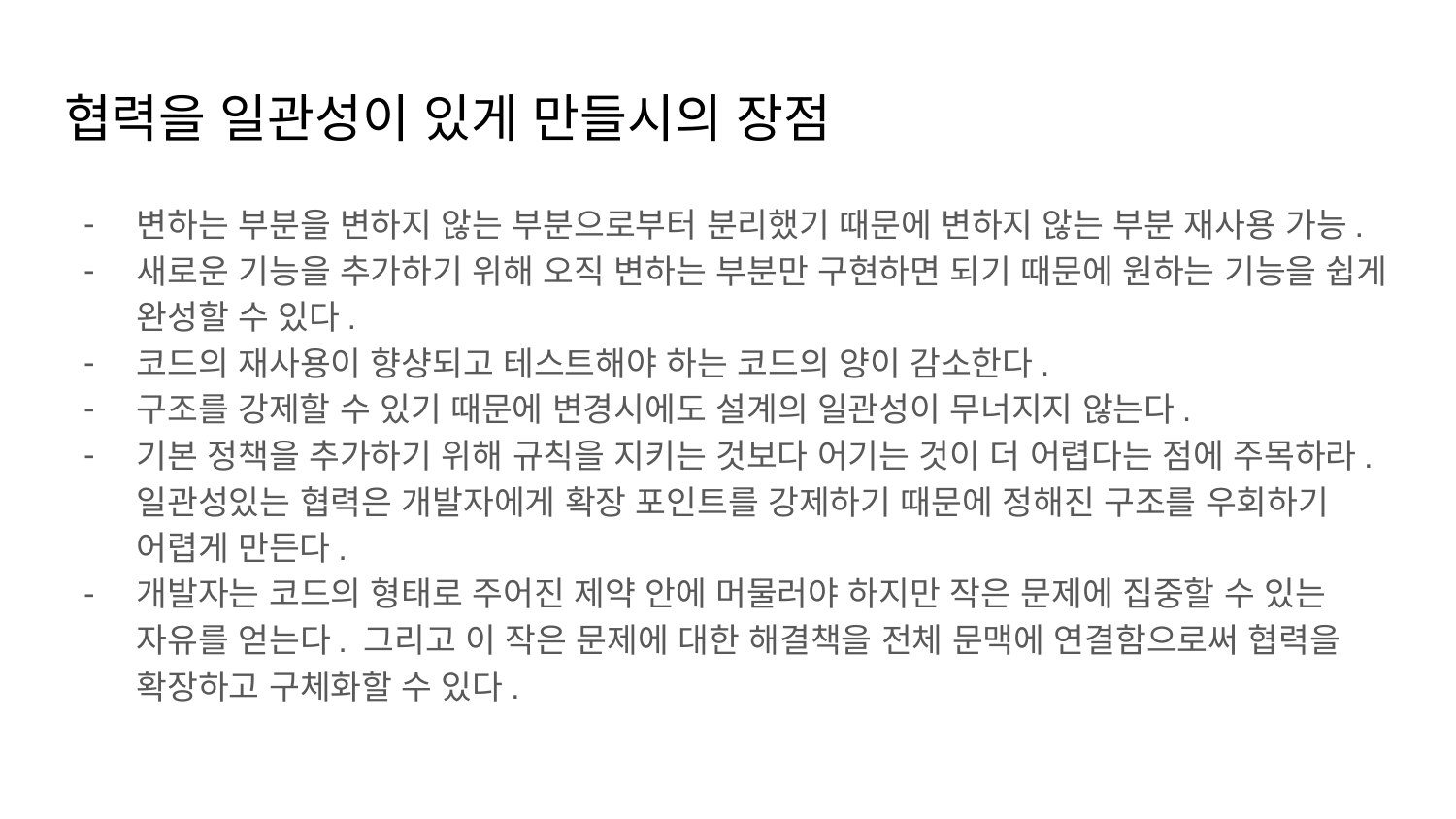

# 협력을 일관성이 있게 만들시의 장점
변하는 부분을 변하지 않는 부분으로부터 분리했기 때문에 변하지 않는 부분 재사용 가능.
새로운 기능을 추가하기 위해 오직 변하는 부분만 구현하면 되기 때문에 원하는 기능을 쉽게 완성할 수 있다.
코드의 재사용이 향샹되고 테스트해야 하는 코드의 양이 감소한다.
구조를 강제할 수 있기 때문에 변경시에도 설계의 일관성이 무너지지 않는다.
기본 정책을 추가하기 위해 규칙을 지키는 것보다 어기는 것이 더 어렵다는 점에 주목하라. 일관성있는 협력은 개발자에게 확장 포인트를 강제하기 때문에 정해진 구조를 우회하기 어렵게 만든다.
개발자는 코드의 형태로 주어진 제약 안에 머물러야 하지만 작은 문제에 집중할 수 있는 자유를 얻는다. 그리고 이 작은 문제에 대한 해결책을 전체 문맥에 연결함으로써 협력을 확장하고 구체화할 수 있다.